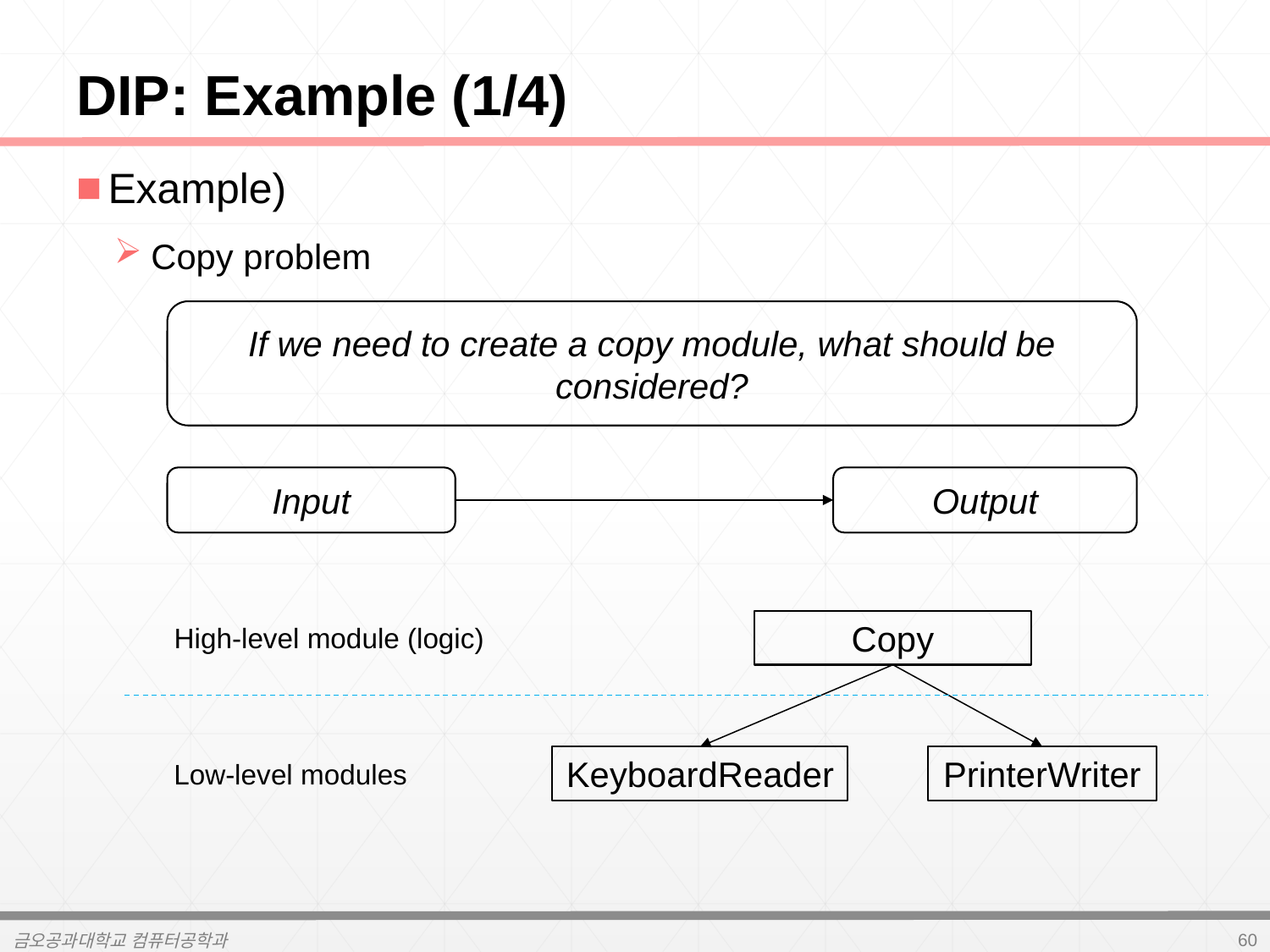

# DIP: Example (1/4)
Example)
Copy problem
If we need to create a copy module, what should be considered?
Input
Output
Copy
High-level module (logic)
PrinterWriter
KeyboardReader
Low-level modules
60
금오공과대학교 컴퓨터공학과